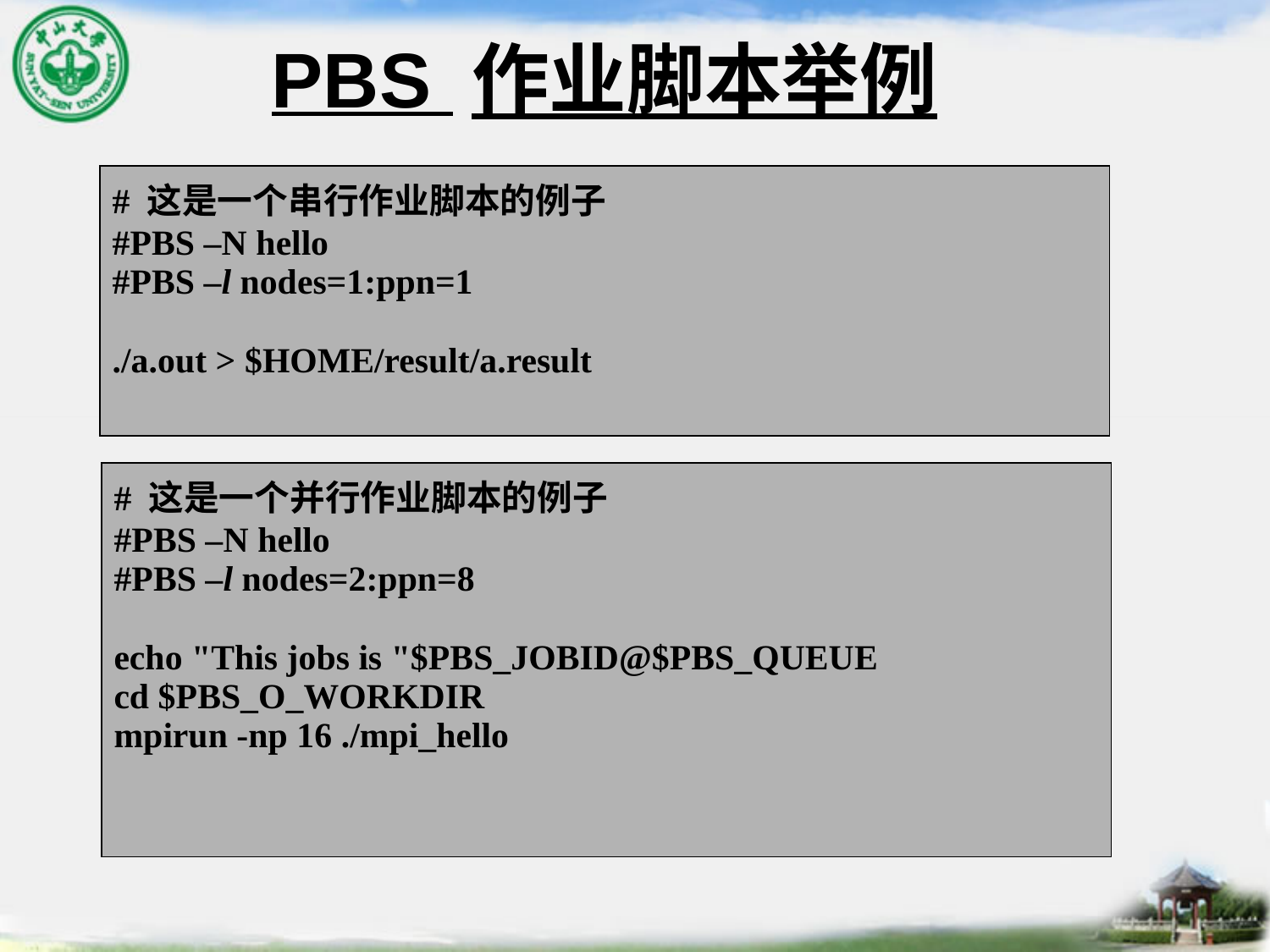

# PBS 作业脚本举例
| # 这是一个串行作业脚本的例子 #PBS –N hello #PBS –l nodes=1:ppn=1 ./a.out > $HOME/result/a.result |
| --- |

| # 这是一个并行作业脚本的例子 #PBS –N hello #PBS –l nodes=2:ppn=8 echo "This jobs is "$PBS\_JOBID@$PBS\_QUEUE cd $PBS\_O\_WORKDIR mpirun -np 16 ./mpi\_hello |
| --- |